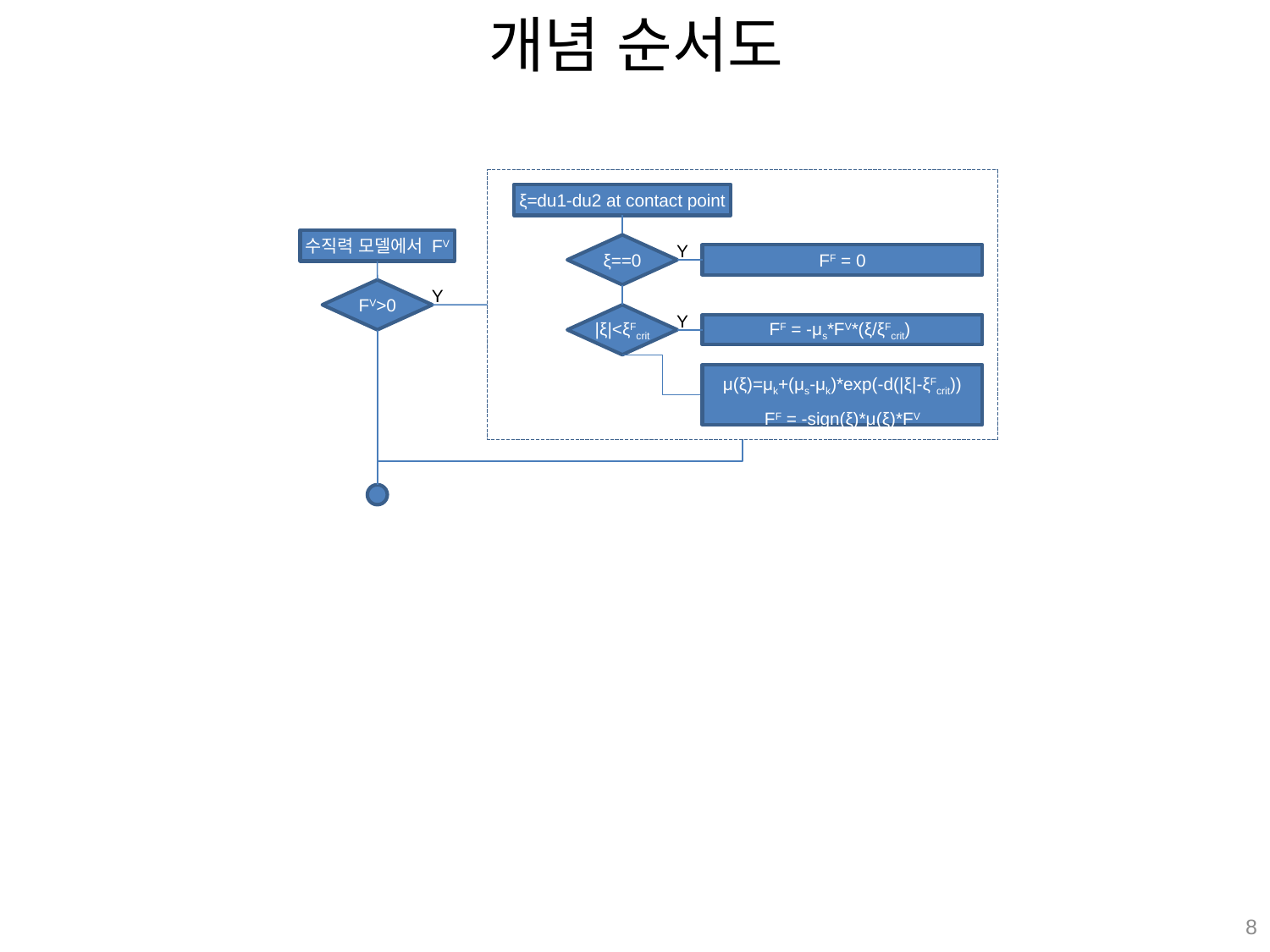

# 개념 순서도

ξ=du1-du2 at contact point
ξ==0
FF = 0
|ξ|<ξFcrit
FF = -μs*FV*(ξ/ξFcrit)
μ(ξ)=μk+(μs-μk)*exp(-d(|ξ|-ξFcrit))
FF = -sign(ξ)*μ(ξ)*FV
수직력 모델에서 FV
Y
FV>0
Y
Y

8